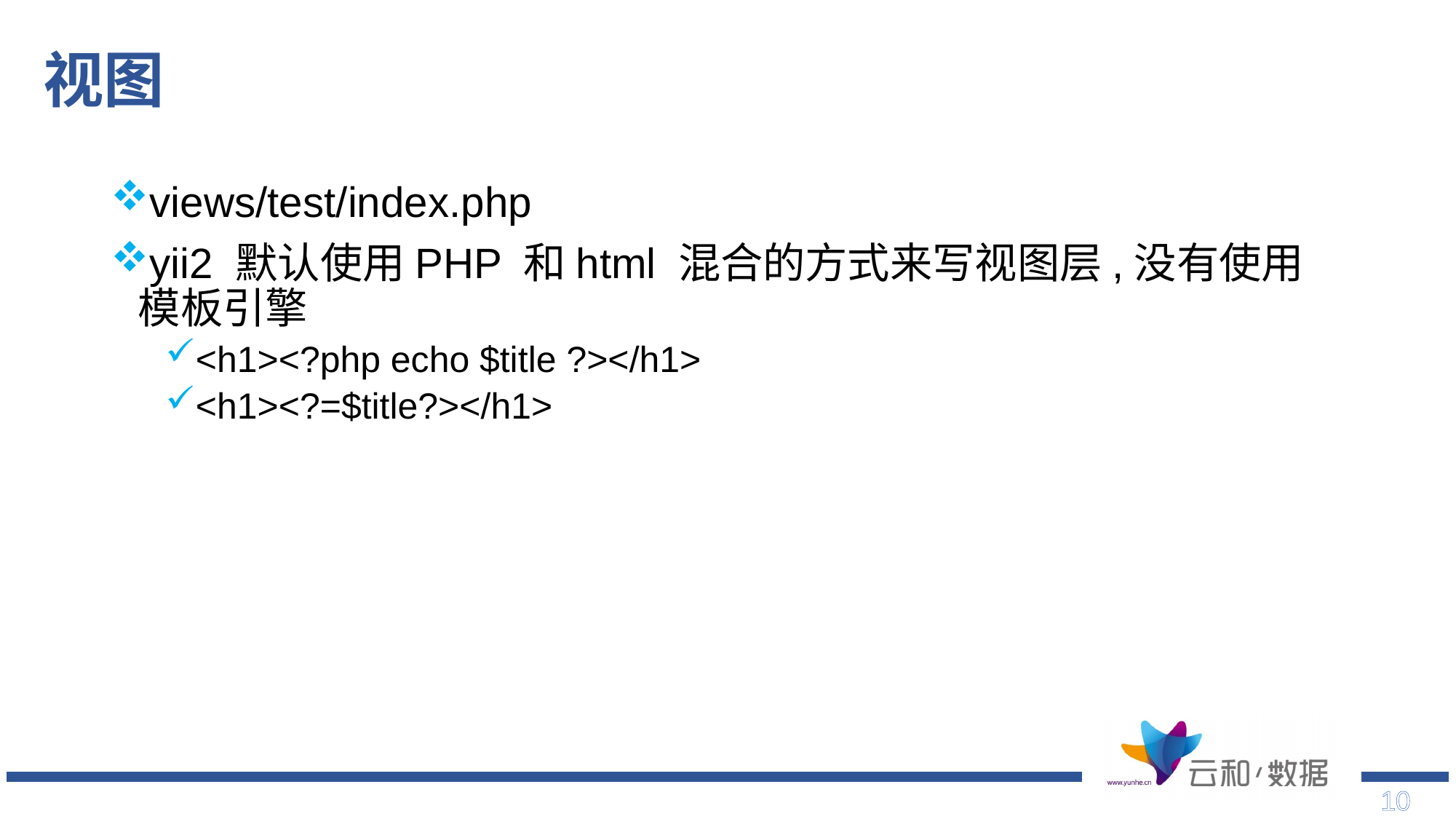

# 视图
views/test/index.php
yii2 默认使用PHP 和html 混合的方式来写视图层,没有使用模板引擎
<h1><?php echo $title ?></h1>
<h1><?=$title?></h1>